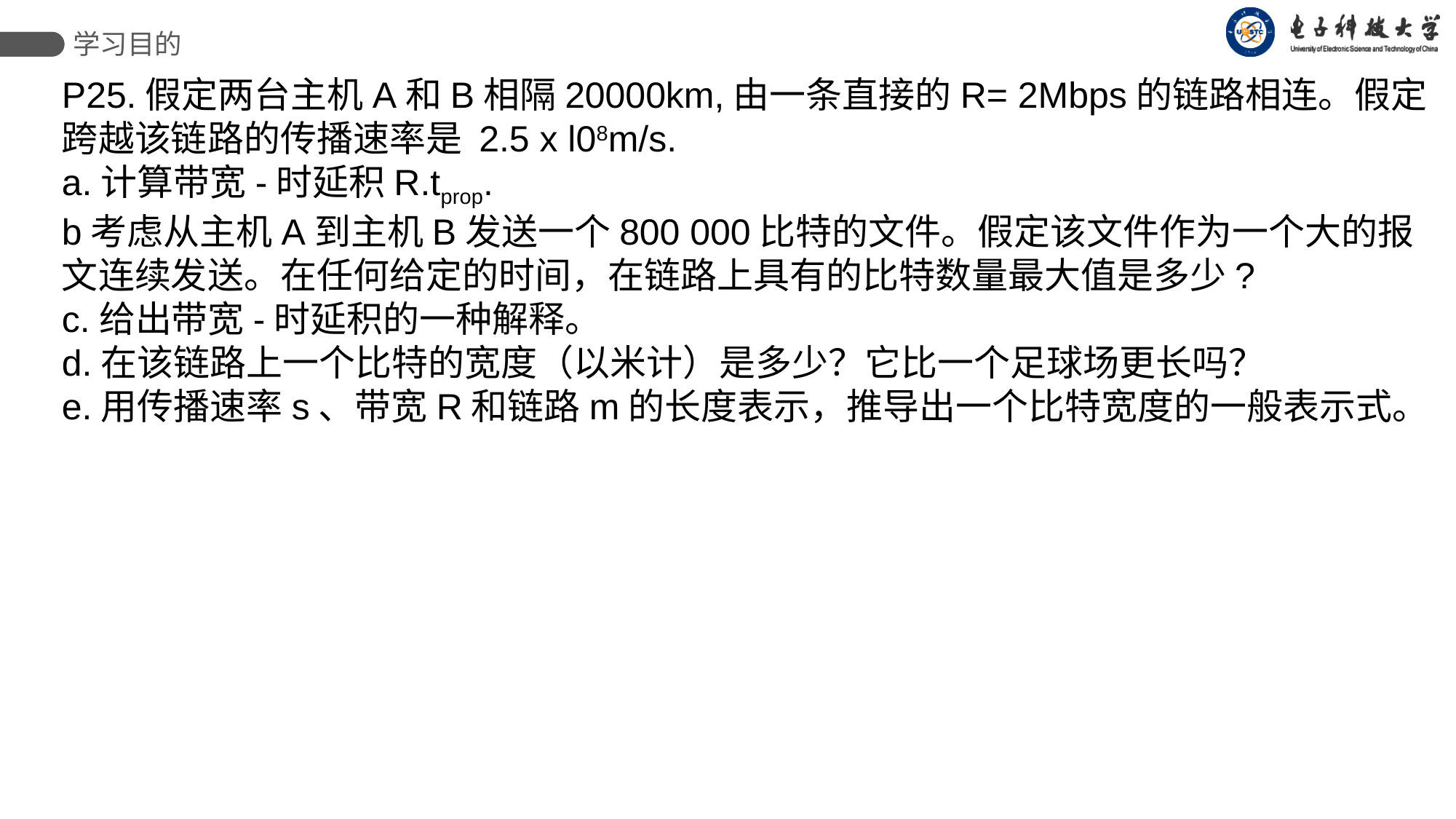

学习目的

P25.假定两台主机A和B相隔20000km,由一条直接的R= 2Mbps的链路相连。假定跨越该链路的传播速率是 2.5 x l08m/s.
a.计算带宽-时延积R.tprop.
b考虑从主机A到主机B发送一个800 000比特的文件。假定该文件作为一个大的报文连续发送。在任何给定的时间，在链路上具有的比特数量最大值是多少?
c.给出带宽-时延积的一种解释。
d.在该链路上一个比特的宽度（以米计）是多少？它比一个足球场更长吗？
e.用传播速率s、带宽R和链路m的长度表示，推导出一个比特宽度的一般表示式。